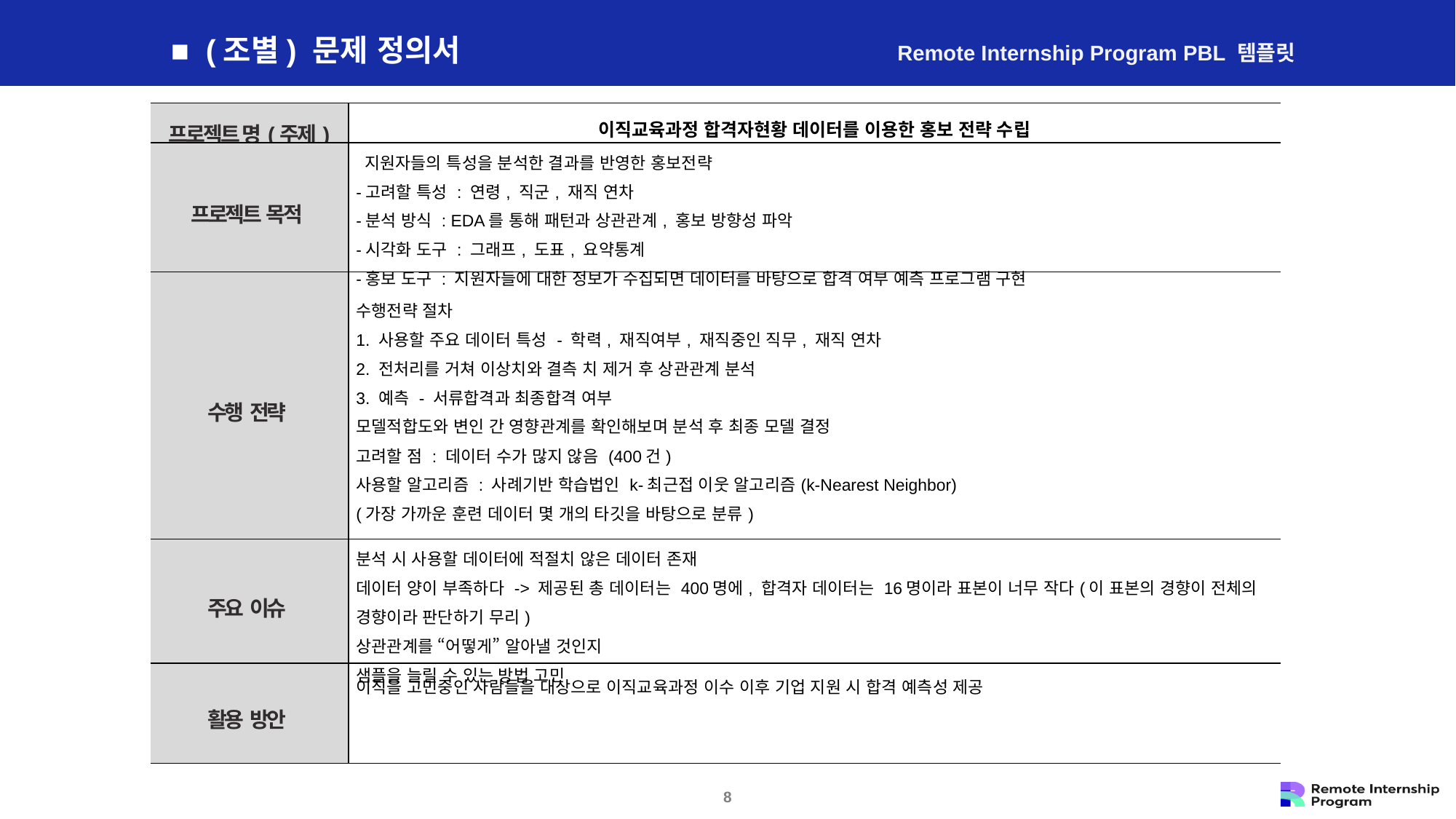

■  (조별) 문제 정의서
Remote Internship Program PBL 템플릿
| 프로젝트 명(주제) | 이직교육과정 합격자현황 데이터를 이용한 홍보 전략 수립 |
| --- | --- |
| 프로젝트 목적 | 지원자들의 특성을 분석한 결과를 반영한 홍보전략 -고려할 특성 : 연령, 직군, 재직 연차 -분석 방식 : EDA를 통해 패턴과 상관관계, 홍보 방향성 파악 -시각화 도구 : 그래프, 도표, 요약통계 -홍보 도구 : 지원자들에 대한 정보가 수집되면 데이터를 바탕으로 합격 여부 예측 프로그램 구현 |
| 수행 전략 | 수행전략 절차 1. 사용할 주요 데이터 특성 - 학력, 재직여부, 재직중인 직무, 재직 연차 2. 전처리를 거쳐 이상치와 결측 치 제거 후 상관관계 분석 3. 예측 - 서류합격과 최종합격 여부 모델적합도와 변인 간 영향관계를 확인해보며 분석 후 최종 모델 결정 고려할 점 : 데이터 수가 많지 않음 (400건) 사용할 알고리즘 : 사례기반 학습법인 k-최근접 이웃 알고리즘(k-Nearest Neighbor) (가장 가까운 훈련 데이터 몇 개의 타깃을 바탕으로 분류) |
| 주요 이슈 | 분석 시 사용할 데이터에 적절치 않은 데이터 존재 데이터 양이 부족하다 -> 제공된 총 데이터는 400명에, 합격자 데이터는 16명이라 표본이 너무 작다(이 표본의 경향이 전체의 경향이라 판단하기 무리) 상관관계를 “어떻게” 알아낼 것인지 샘플을 늘릴 수 있는 방법 고민 |
| 활용 방안 | 이직을 고민중인 사람들을 대상으로 이직교육과정 이수 이후 기업 지원 시 합격 예측성 제공 |